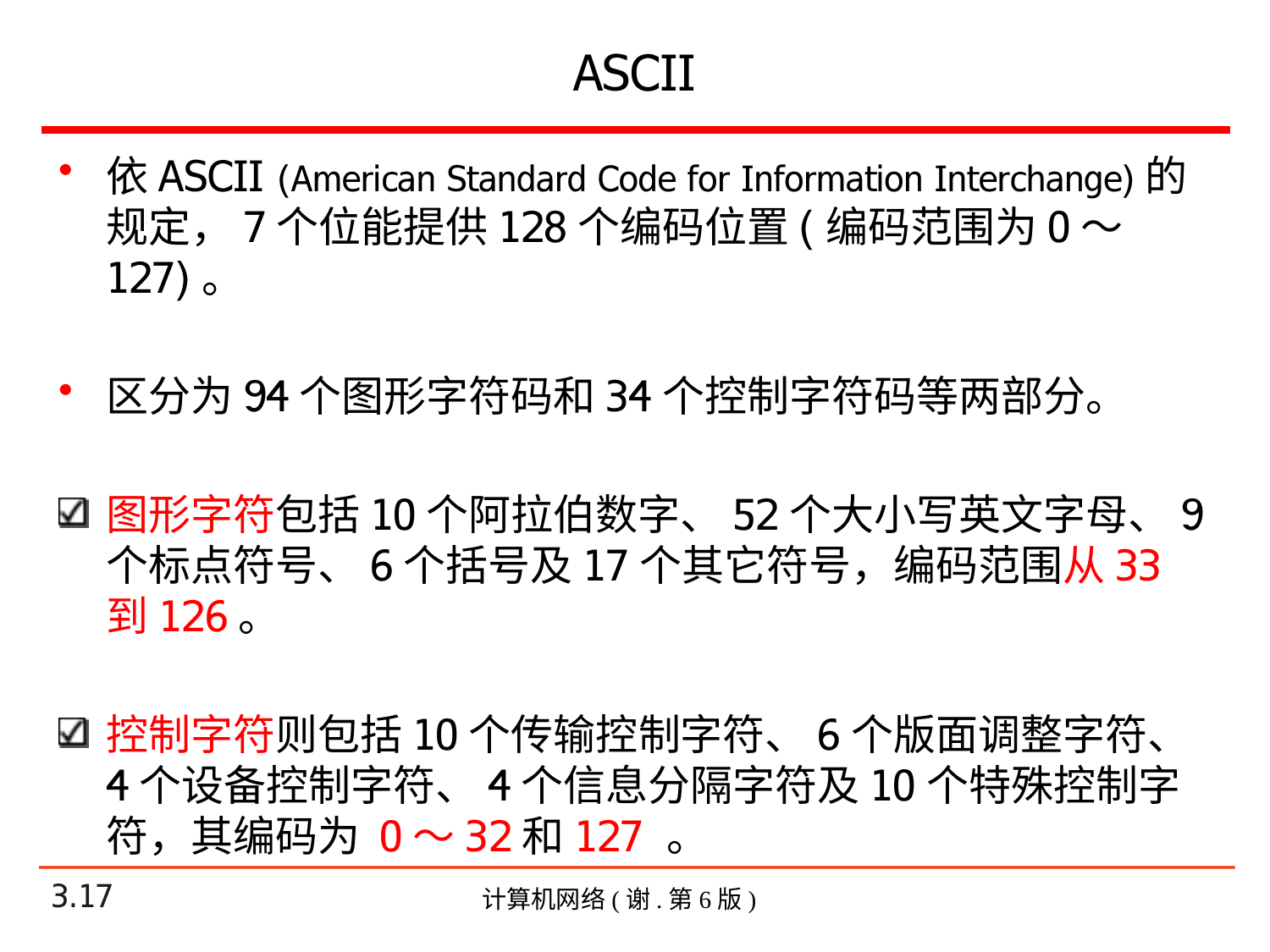

# ASCII
依ASCII (American Standard Code for Information Interchange)的规定，7个位能提供128个编码位置(编码范围为0～127)。

区分为94个图形字符码和34个控制字符码等两部分。

图形字符包括10个阿拉伯数字、52个大小写英文字母、9个标点符号、6个括号及17个其它符号，编码范围从33到126。

控制字符则包括10个传输控制字符、6个版面调整字符、4个设备控制字符、4个信息分隔字符及10个特殊控制字符，其编码为 0～32和127 。